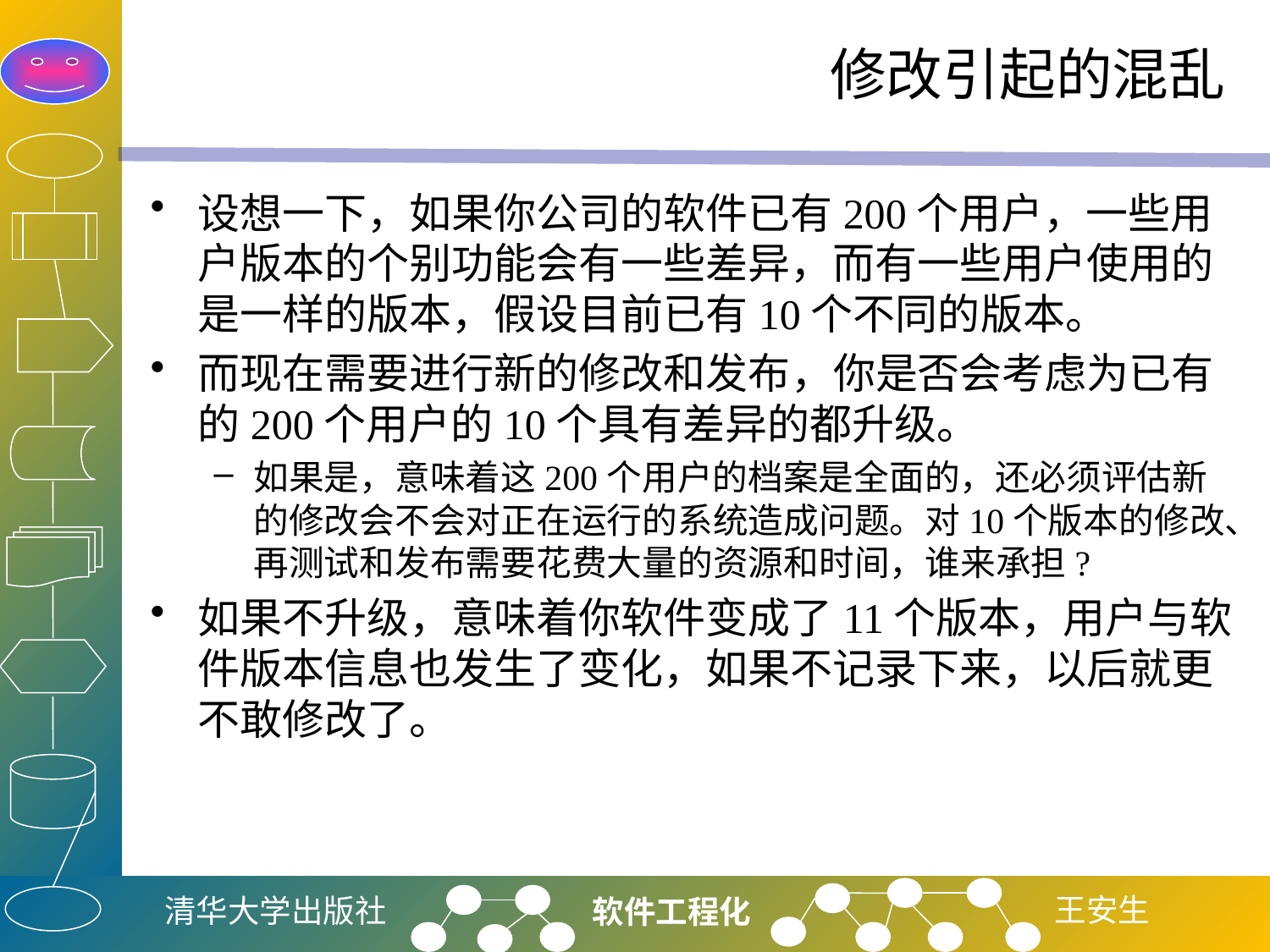

# 修改引起的混乱
设想一下，如果你公司的软件已有200个用户，一些用户版本的个别功能会有一些差异，而有一些用户使用的是一样的版本，假设目前已有10个不同的版本。
而现在需要进行新的修改和发布，你是否会考虑为已有的200个用户的10个具有差异的都升级。
如果是，意味着这200个用户的档案是全面的，还必须评估新的修改会不会对正在运行的系统造成问题。对10个版本的修改、再测试和发布需要花费大量的资源和时间，谁来承担?
如果不升级，意味着你软件变成了11个版本，用户与软件版本信息也发生了变化，如果不记录下来，以后就更不敢修改了。